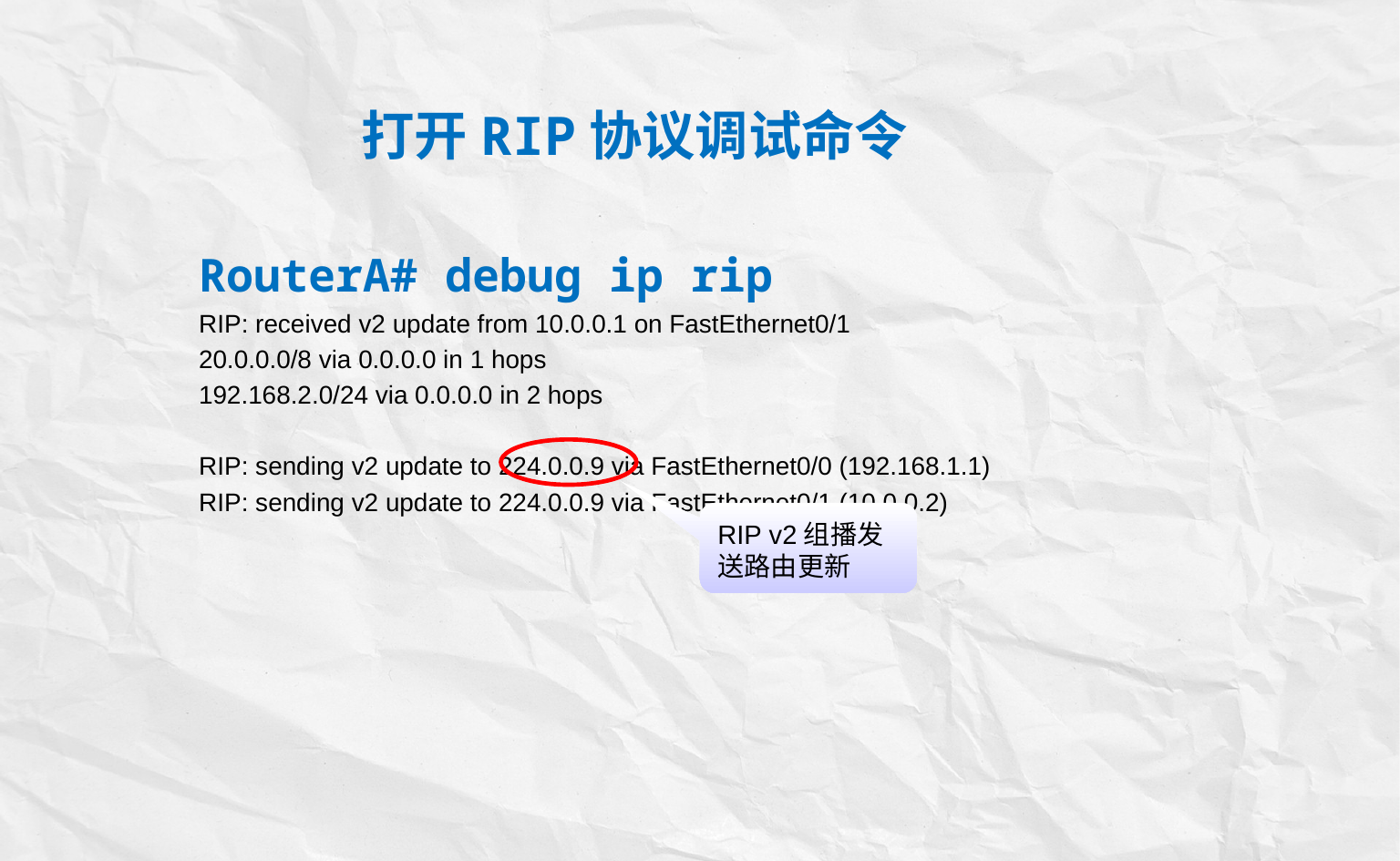

# 打开RIP协议调试命令
RouterA# debug ip rip
RIP: received v2 update from 10.0.0.1 on FastEthernet0/1
20.0.0.0/8 via 0.0.0.0 in 1 hops
192.168.2.0/24 via 0.0.0.0 in 2 hops

RIP: sending v2 update to 224.0.0.9 via FastEthernet0/0 (192.168.1.1)
RIP: sending v2 update to 224.0.0.9 via FastEthernet0/1 (10.0.0.2)

RIP v2组播发送路由更新